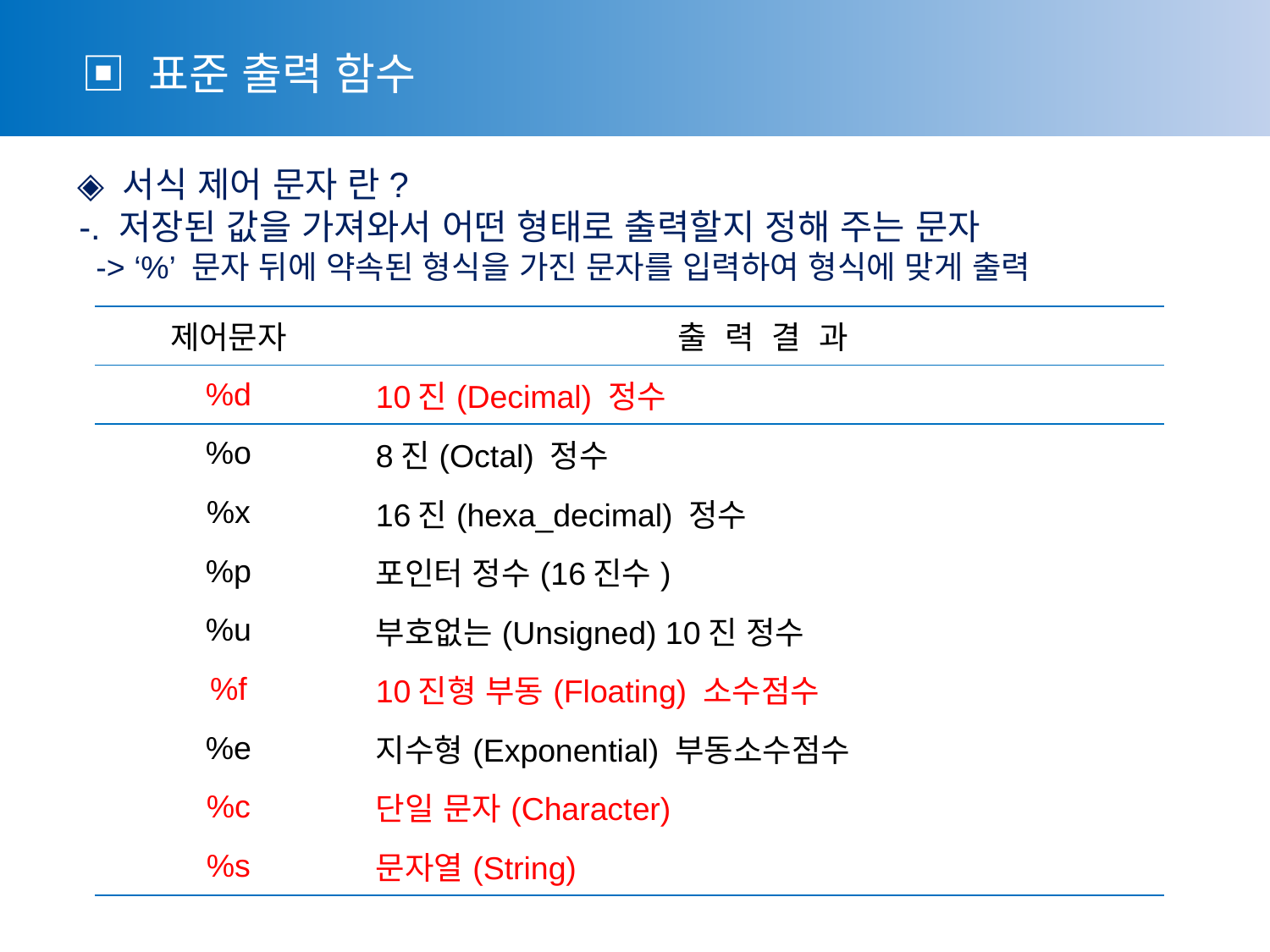

▣ 표준 출력 함수
 ◈ 서식 제어 문자 란?
 -. 저장된 값을 가져와서 어떤 형태로 출력할지 정해 주는 문자
   -> ‘%’ 문자 뒤에 약속된 형식을 가진 문자를 입력하여 형식에 맞게 출력
| 제어문자 | 출 력 결 과 |
| --- | --- |
| %d | 10진(Decimal) 정수 |
| %o | 8진(Octal) 정수 |
| %x | 16진(hexa\_decimal) 정수 |
| %p | 포인터 정수(16진수) |
| %u | 부호없는(Unsigned) 10진 정수 |
| %f | 10진형 부동(Floating) 소수점수 |
| %e | 지수형(Exponential) 부동소수점수 |
| %c | 단일 문자(Character) |
| %s | 문자열(String) |